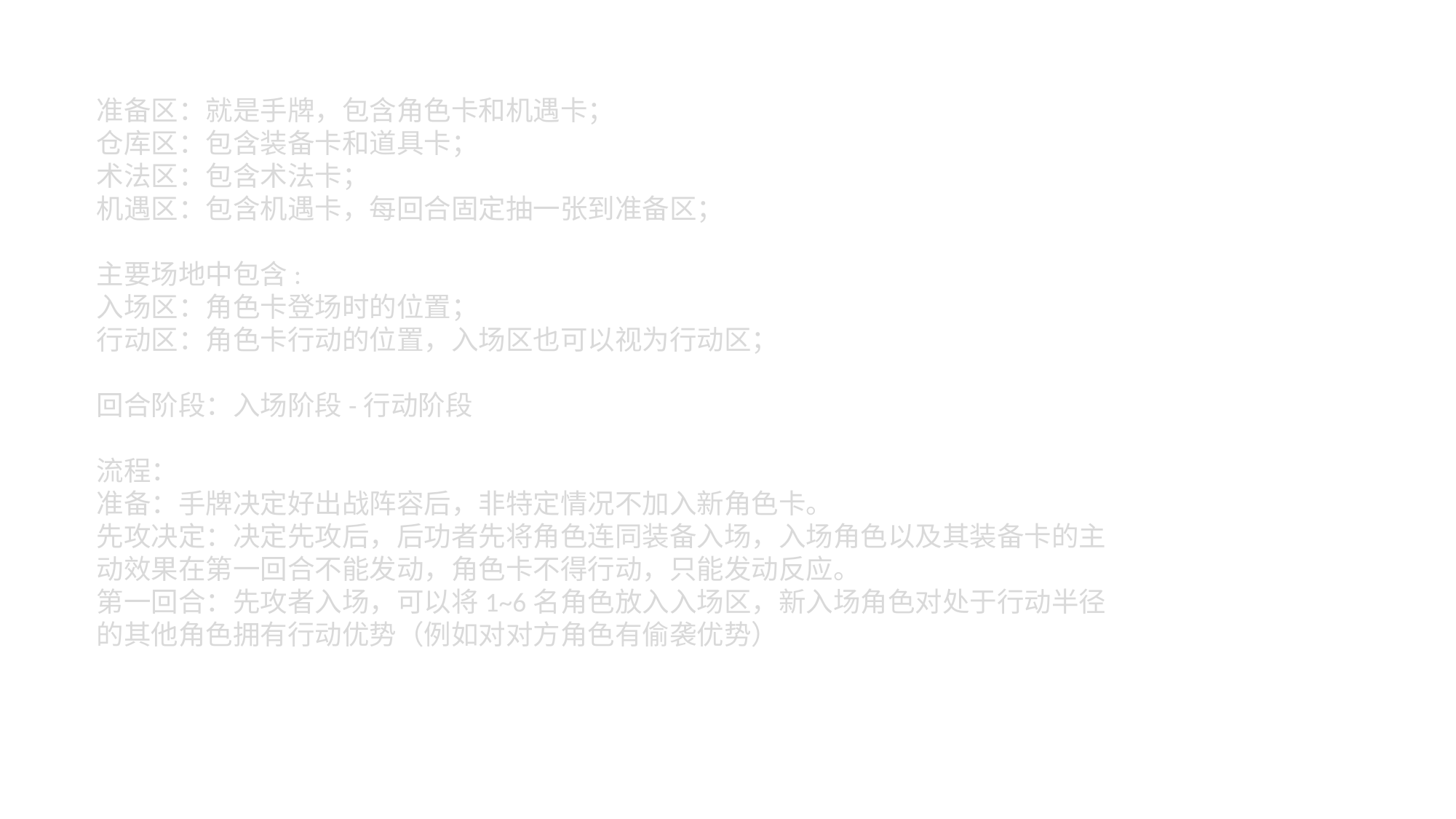

准备区：就是手牌，包含角色卡和机遇卡；
仓库区：包含装备卡和道具卡；
术法区：包含术法卡；
机遇区：包含机遇卡，每回合固定抽一张到准备区；

主要场地中包含:
入场区：角色卡登场时的位置；
行动区：角色卡行动的位置，入场区也可以视为行动区；

回合阶段：入场阶段-行动阶段

流程：
准备：手牌决定好出战阵容后，非特定情况不加入新角色卡。
先攻决定：决定先攻后，后功者先将角色连同装备入场，入场角色以及其装备卡的主动效果在第一回合不能发动，角色卡不得行动，只能发动反应。
第一回合：先攻者入场，可以将1~6名角色放入入场区，新入场角色对处于行动半径的其他角色拥有行动优势（例如对对方角色有偷袭优势）